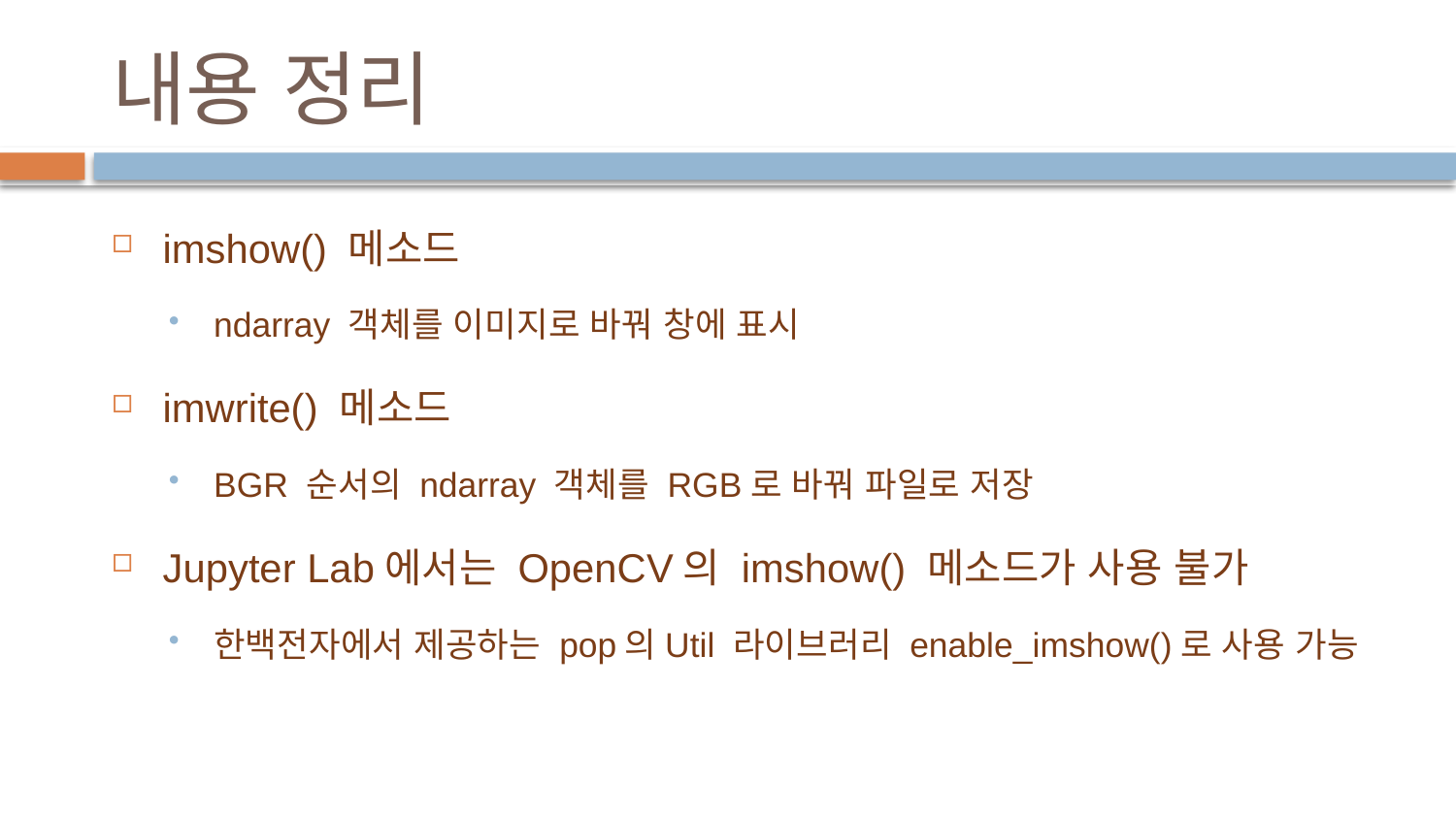

# 내용 정리
imshow() 메소드
ndarray 객체를 이미지로 바꿔 창에 표시
imwrite() 메소드
BGR 순서의 ndarray 객체를 RGB로 바꿔 파일로 저장
Jupyter Lab에서는 OpenCV의 imshow() 메소드가 사용 불가
한백전자에서 제공하는 pop의Util 라이브러리 enable_imshow()로 사용 가능